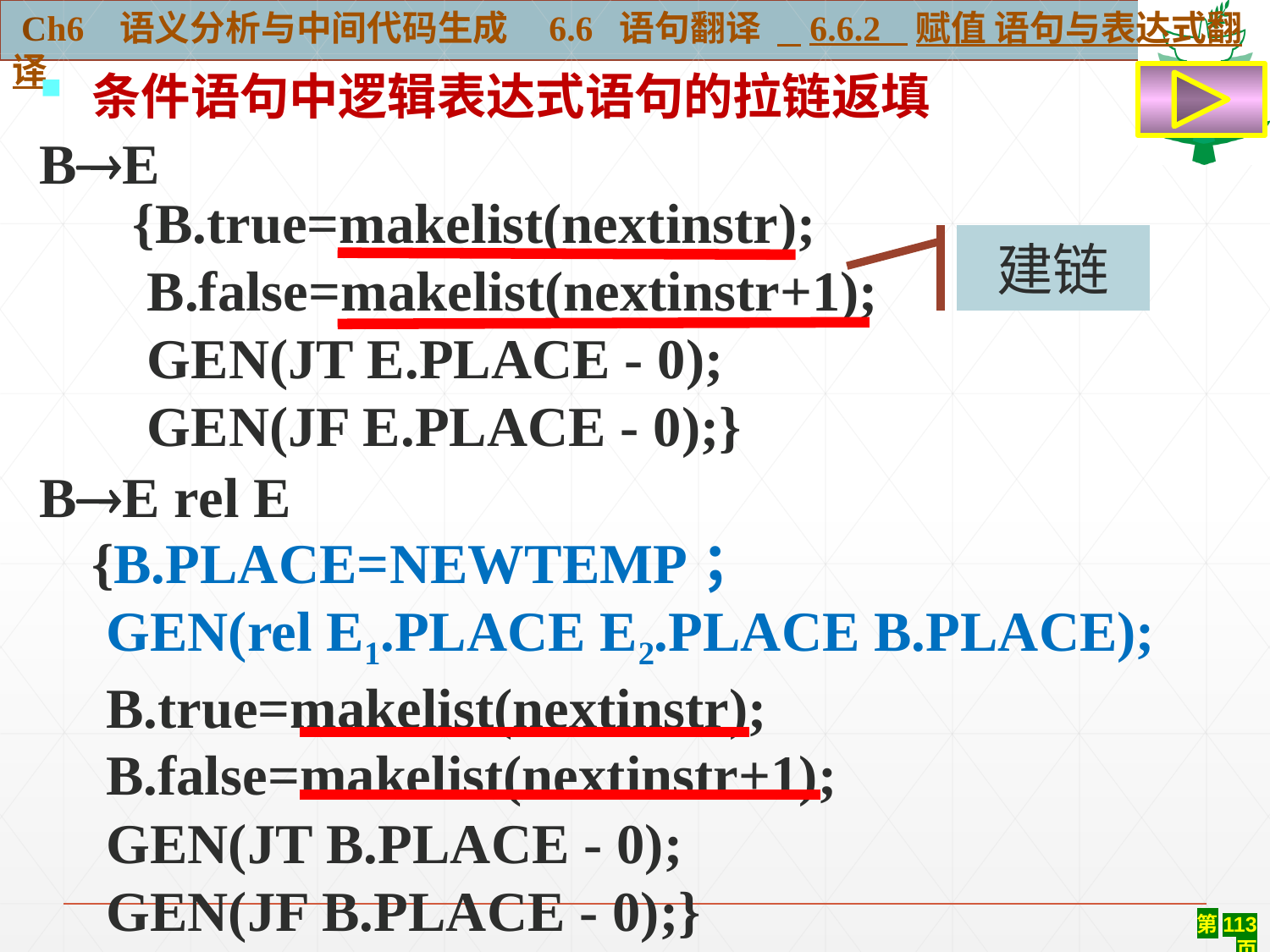

Ch6   语义分析与中间代码生成    6.6  语句翻译     6.6.2   赋值 语句与表达式翻译

 条件语句中逻辑表达式语句的拉链返填
B→E
{B.true=makelist(nextinstr);
 B.false=makelist(nextinstr+1);
 GEN(JT E.PLACE - 0);
 GEN(JF E.PLACE - 0);}
建链
B→E rel E
{B.PLACE=NEWTEMP；
 GEN(rel E1.PLACE E2.PLACE B.PLACE);
 B.true=makelist(nextinstr);
 B.false=makelist(nextinstr+1);
 GEN(JT B.PLACE - 0);
 GEN(JF B.PLACE - 0);}